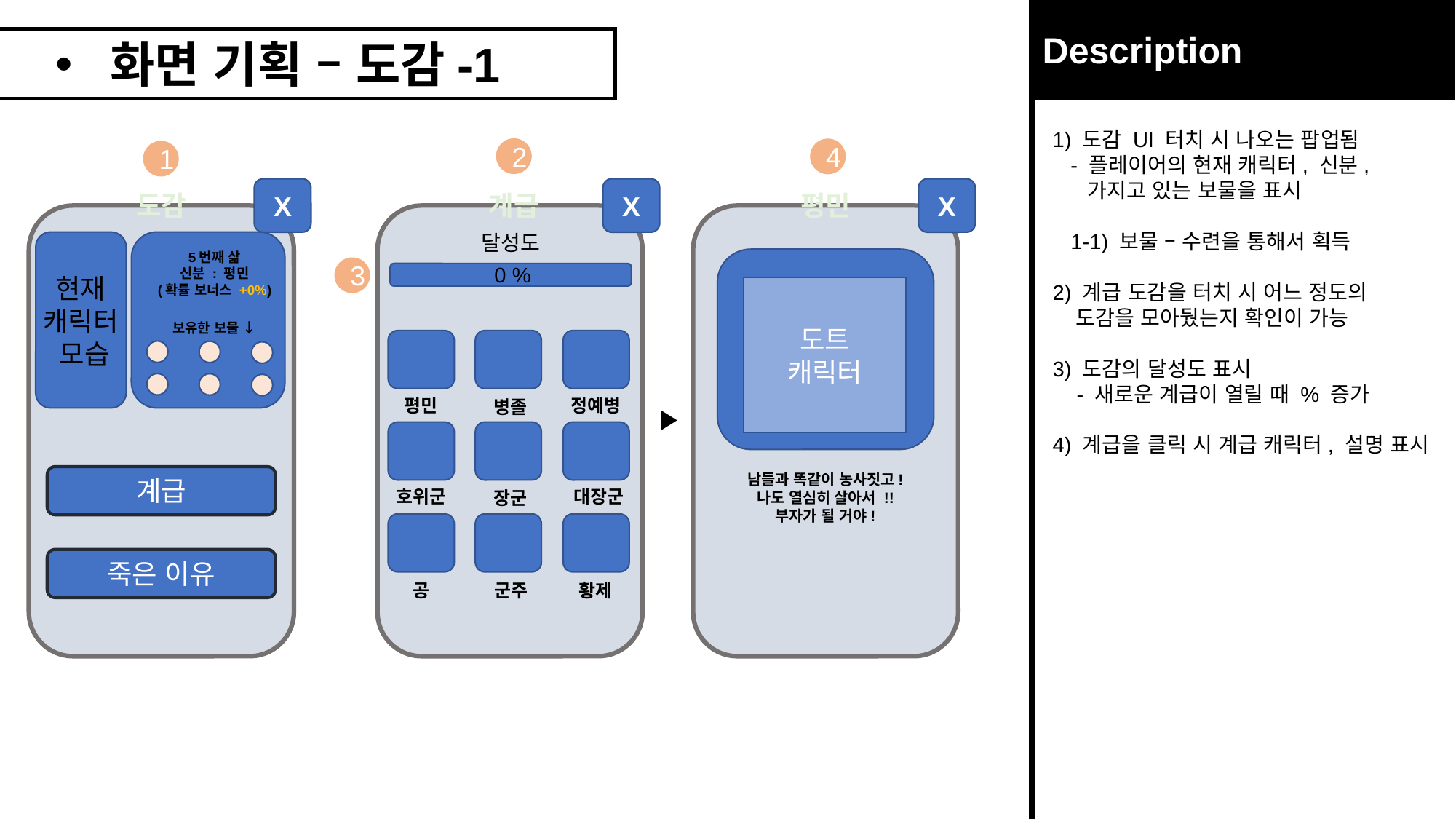

Description

화면 기획 – 도감-1
1) 도감 UI 터치 시 나오는 팝업됨
   - 플레이어의 현재 캐릭터, 신분,
     가지고 있는 보물을 표시

   1-1) 보물 – 수련을 통해서 획득

2) 계급 도감을 터치 시 어느 정도의
   도감을 모아뒀는지 확인이 가능

3) 도감의 달성도 표시
    - 새로운 계급이 열릴 때 % 증가

4) 계급을 클릭 시 계급 캐릭터, 설명 표시

2
4
1
X
X
X
계급
평민
도감

달성도

5번째 삶
신분 : 평민
(확률 보너스 +0%)

0 %
3

현재
캐릭터
모습
도트
캐릭터
보유한 보물 ↓

평민
정예병
병졸
▶

남들과 똑같이 농사짓고!
나도 열심히 살아서 !!
부자가 될 거야!
계급
호위군
대장군
장군

죽은 이유
공
황제
군주